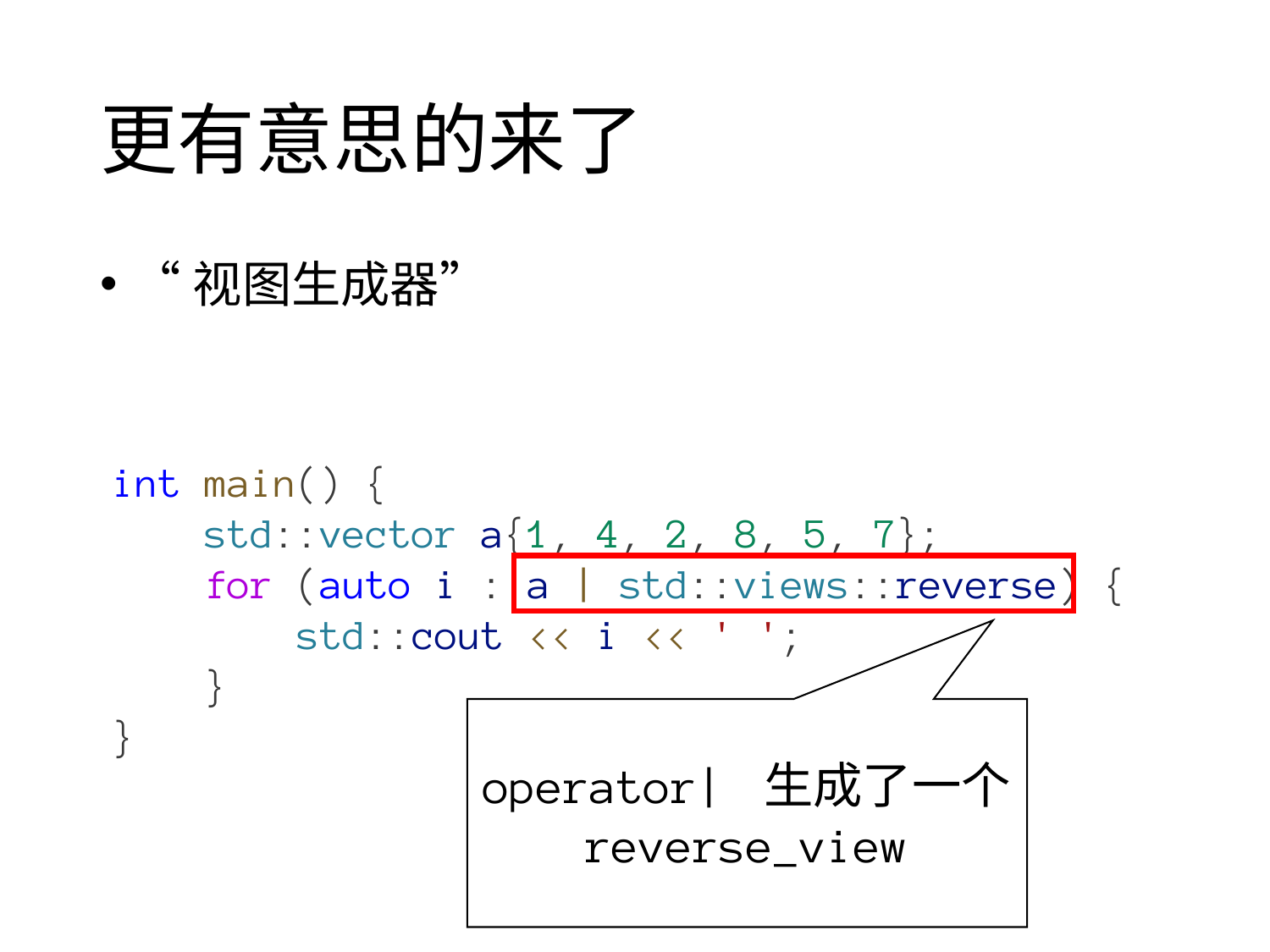

# 更有意思的来了
“视图生成器”
int main() {
    std::vector a{1, 4, 2, 8, 5, 7};
    for (auto i : a | std::views::reverse) {
        std::cout << i << ' ';
    }
}

operator| 生成了一个 reverse_view